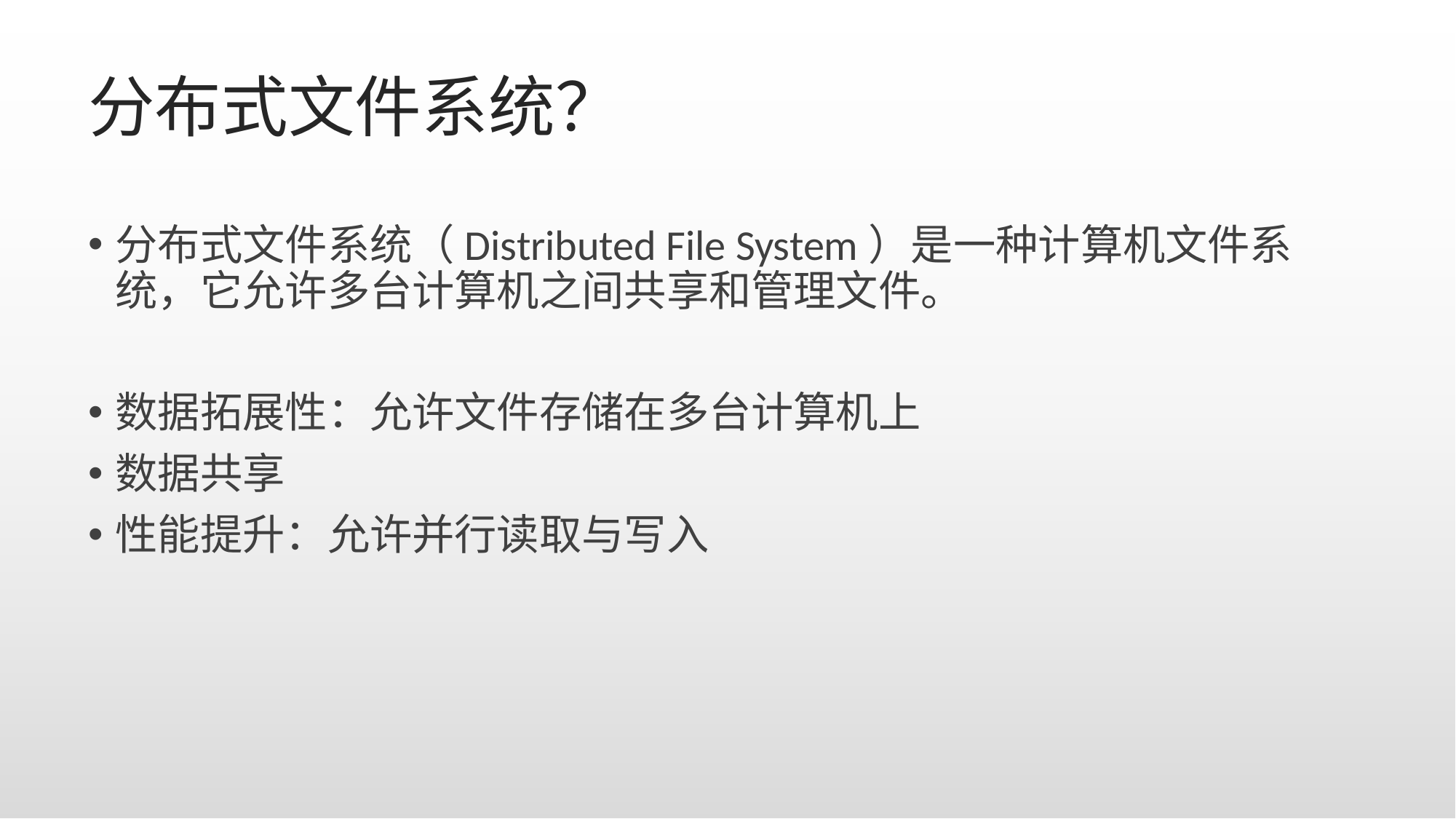

# 分布式文件系统？
分布式文件系统（Distributed File System）是一种计算机文件系统，它允许多台计算机之间共享和管理文件。

数据拓展性：允许文件存储在多台计算机上
数据共享
性能提升：允许并行读取与写入